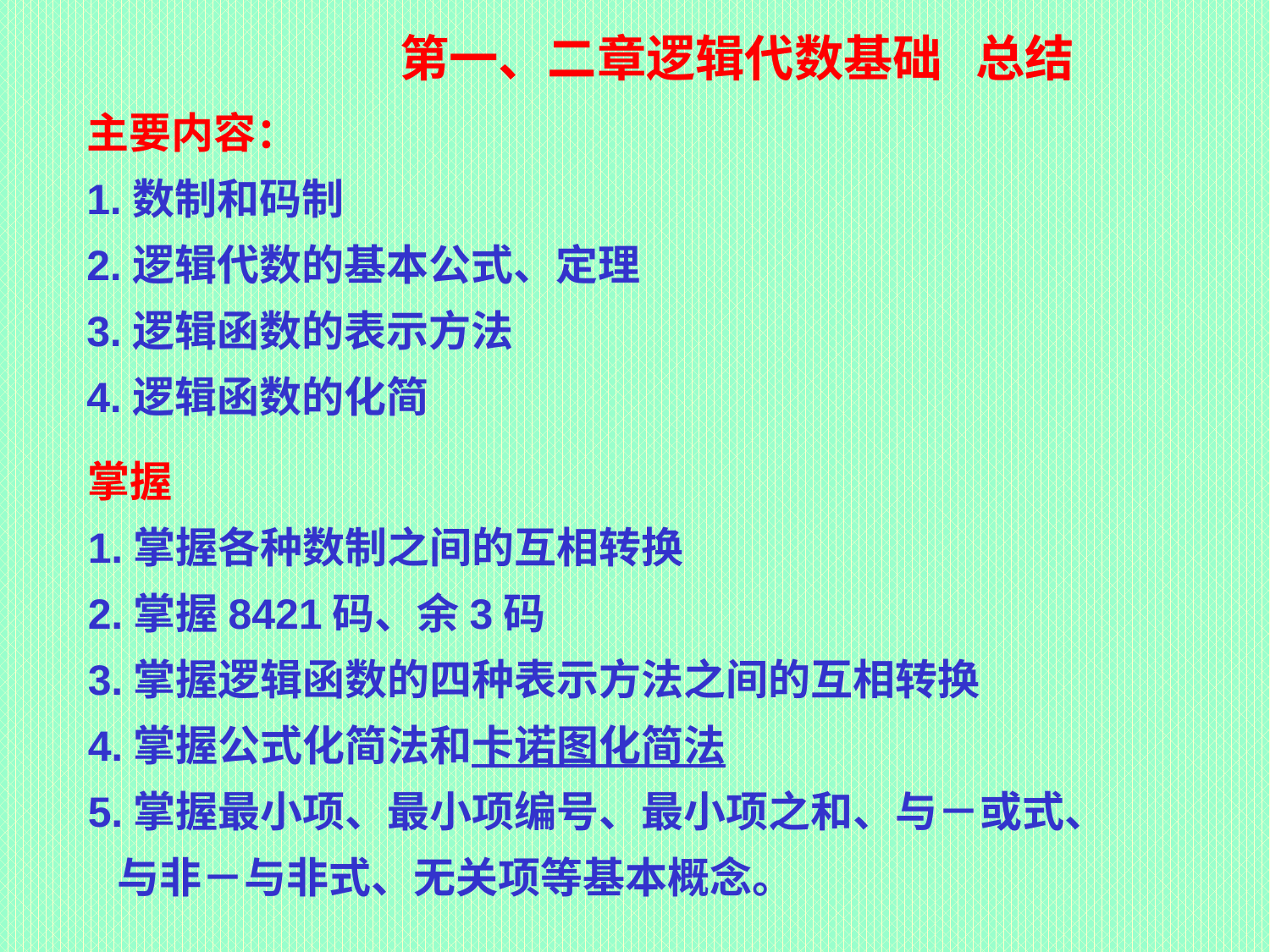

第一、二章逻辑代数基础   总结
主要内容：
1.数制和码制
2.逻辑代数的基本公式、定理
3.逻辑函数的表示方法
4.逻辑函数的化简
掌握
1.掌握各种数制之间的互相转换
2.掌握8421码、余3码
3.掌握逻辑函数的四种表示方法之间的互相转换
4.掌握公式化简法和卡诺图化简法
5.掌握最小项、最小项编号、最小项之和、与－或式、
  与非－与非式、无关项等基本概念。